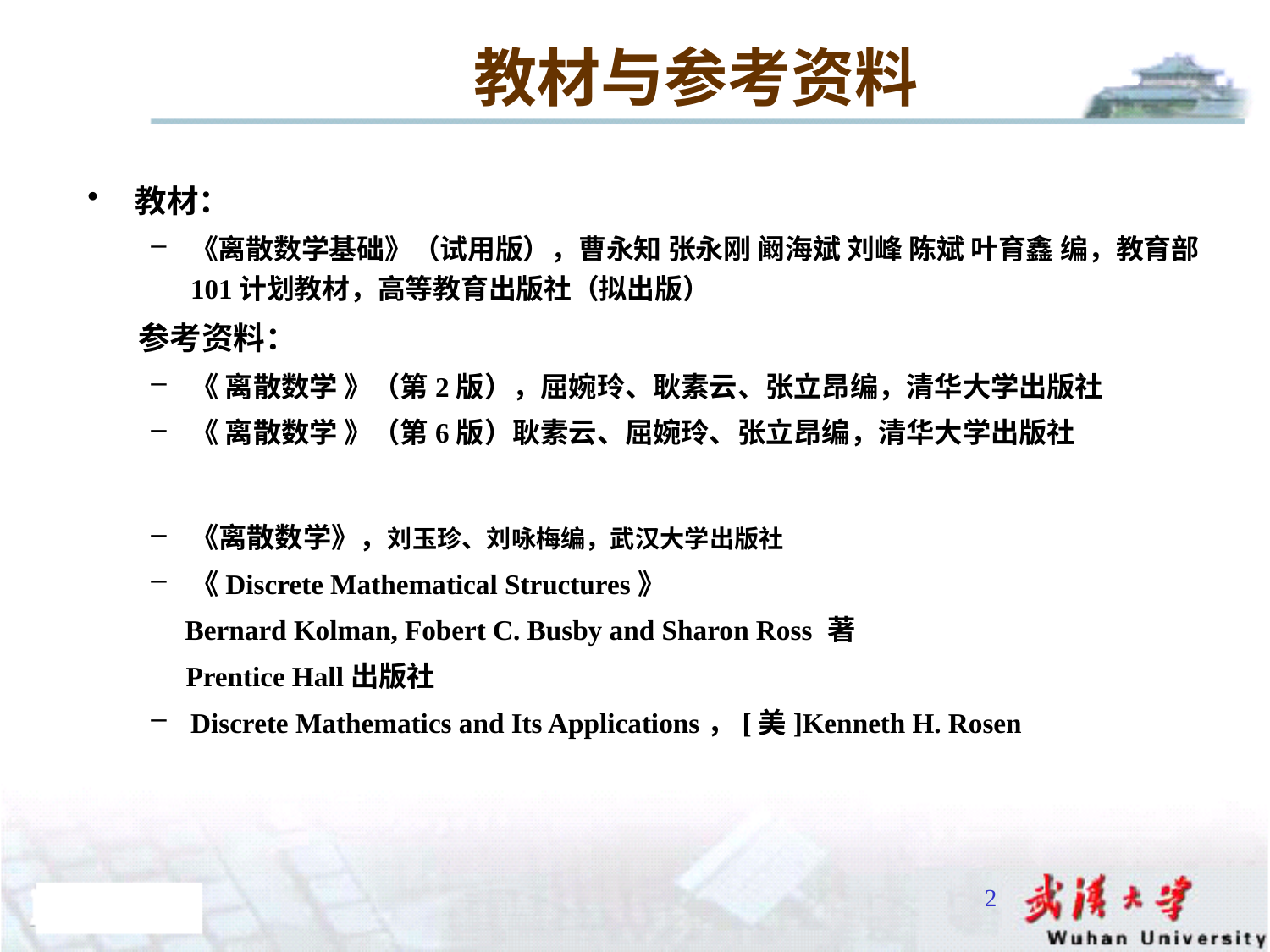

# 教材与参考资料
教材：
《离散数学基础》（试用版），曹永知 张永刚 阚海斌 刘峰 陈斌 叶育鑫 编，教育部101计划教材，高等教育出版社（拟出版）
      参考资料：
《 离散数学 》（第2版），屈婉玲、耿素云、张立昂编，清华大学出版社
《 离散数学 》（第6版）耿素云、屈婉玲、张立昂编，清华大学出版社

《离散数学》，刘玉珍、刘咏梅编，武汉大学出版社
《Discrete Mathematical Structures》
              Bernard Kolman, Fobert C. Busby and Sharon Ross 著
　          Prentice Hall出版社
Discrete Mathematics and Its Applications，[美]Kenneth H. Rosen

2